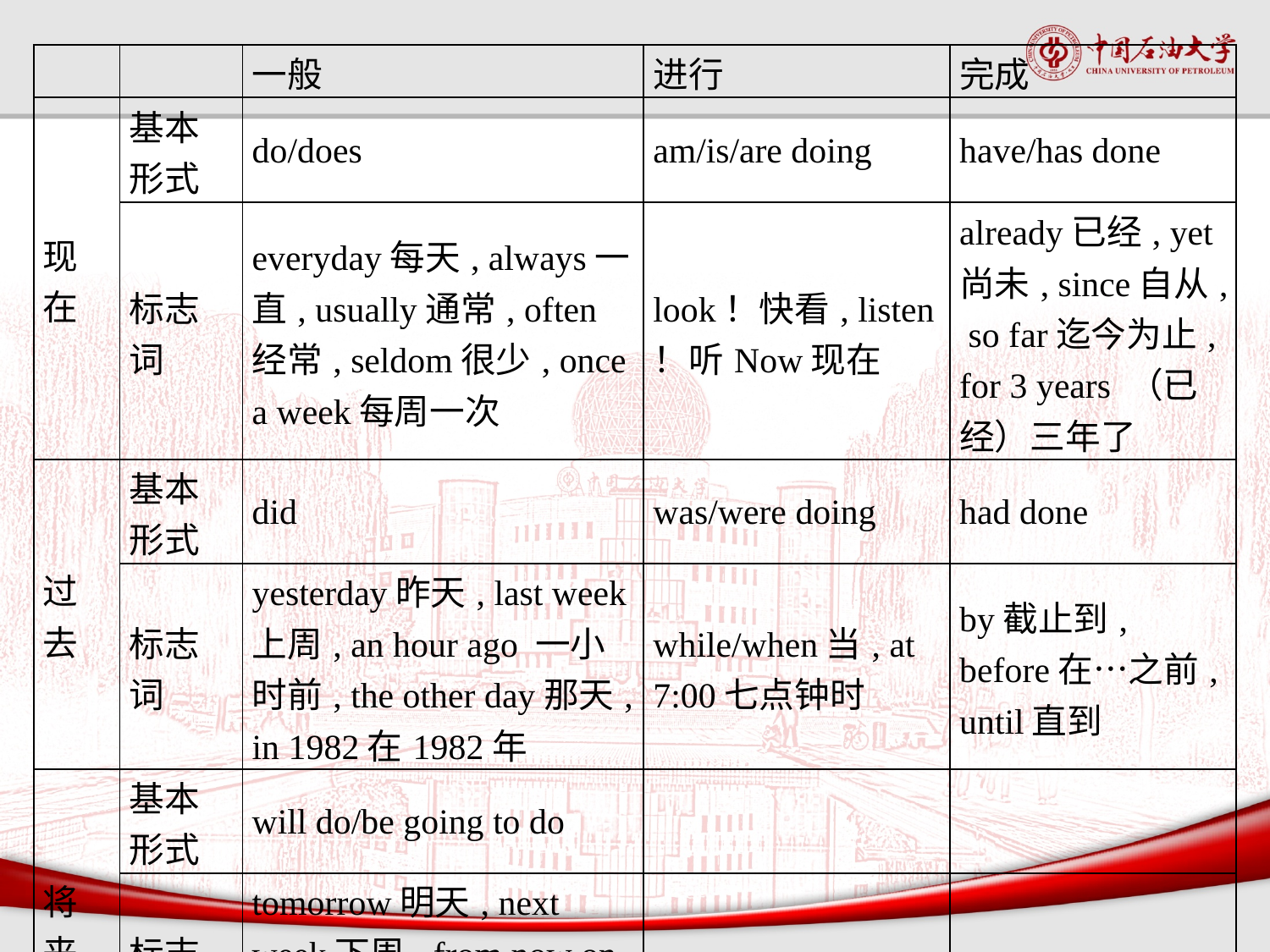

|  |  | 一般 | 进行 | 完成 |
| --- | --- | --- | --- | --- |
| 现在 | 基本形式 | do/does | am/is/are doing | have/has done |
|  | 标志词 | everyday每天, always一直, usually通常, often经常, seldom很少, once a week每周一次 | look！快看, listen ！听Now现在 | already已经, yet尚未, since自从, so far迄今为止, for 3 years （已经）三年了 |
| 过去 | 基本形式 | did | was/were doing | had done |
|  | 标志词 | yesterday昨天, last week上周, an hour ago 一小时前, the other day那天, in 1982在1982年 | while/when当, at 7:00七点钟时 | by截止到, before在…之前, until直到 |
| 将来 | 基本形式 | will do/be going to do |  |  |
|  | 标志词 | tomorrow明天, next week下周, from now on从现在开始, in the future未来 |  |  |